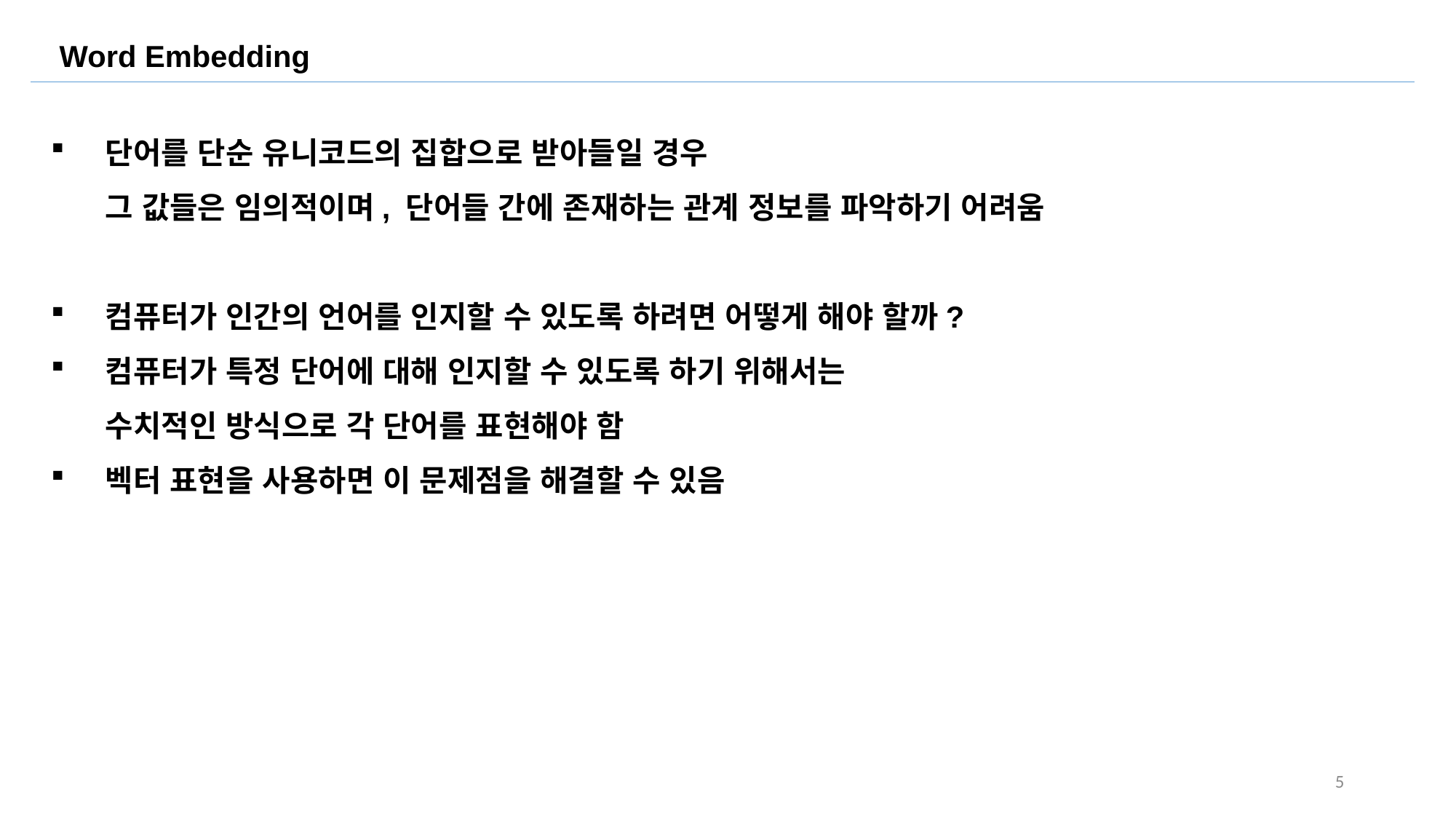

Word Embedding
단어를 단순 유니코드의 집합으로 받아들일 경우
그 값들은 임의적이며, 단어들 간에 존재하는 관계 정보를 파악하기 어려움

컴퓨터가 인간의 언어를 인지할 수 있도록 하려면 어떻게 해야 할까?
컴퓨터가 특정 단어에 대해 인지할 수 있도록 하기 위해서는
수치적인 방식으로 각 단어를 표현해야 함
벡터 표현을 사용하면 이 문제점을 해결할 수 있음

5